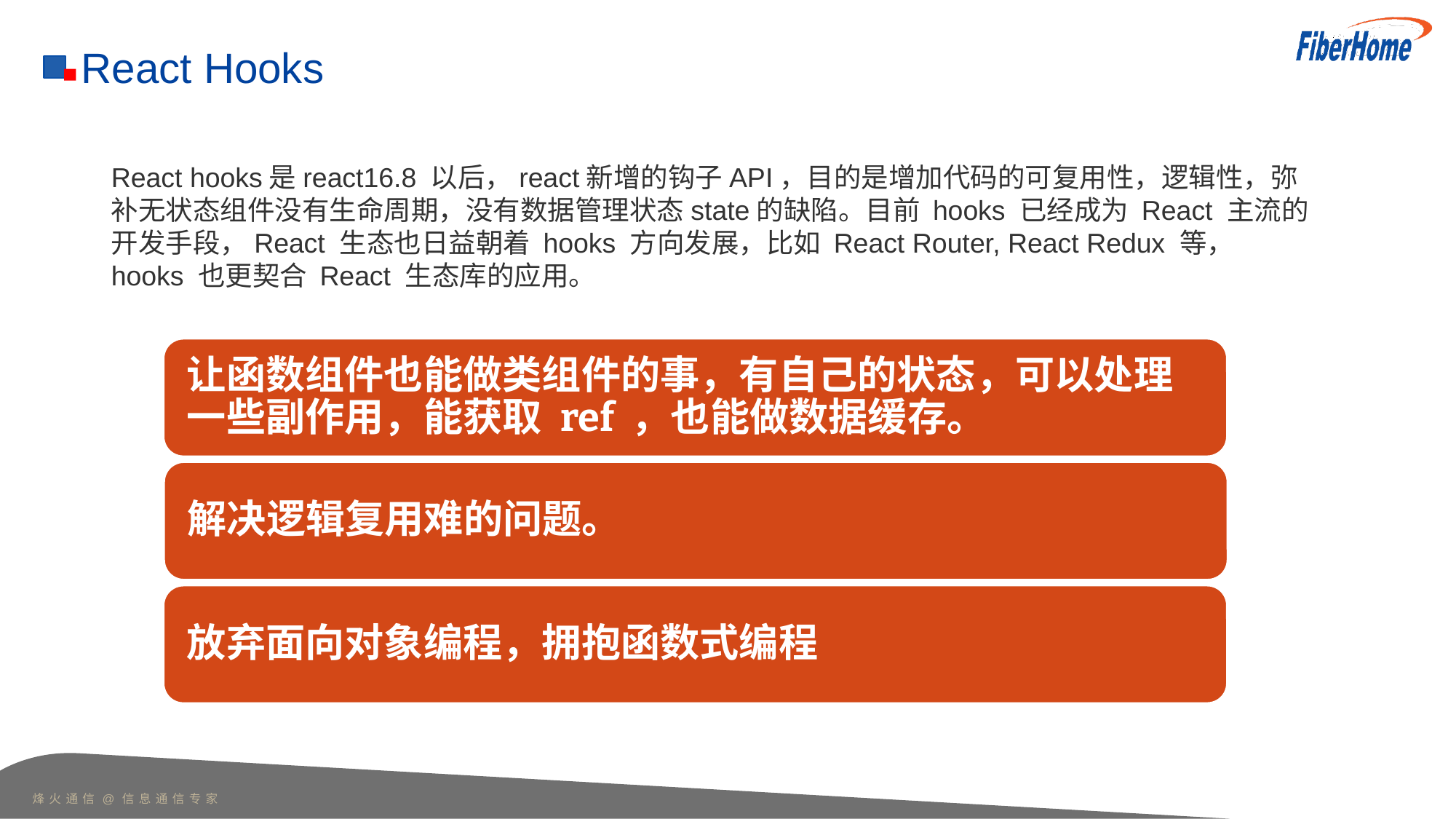

React Hooks
React hooks是react16.8 以后，react新增的钩子API，目的是增加代码的可复用性，逻辑性，弥补无状态组件没有生命周期，没有数据管理状态state的缺陷。目前 hooks 已经成为 React 主流的开发手段，React 生态也日益朝着 hooks 方向发展，比如 React Router, React Redux 等， hooks 也更契合 React 生态库的应用。
让函数组件也能做类组件的事，有自己的状态，可以处理一些副作用，能获取 ref ，也能做数据缓存。
解决逻辑复用难的问题。
放弃面向对象编程，拥抱函数式编程